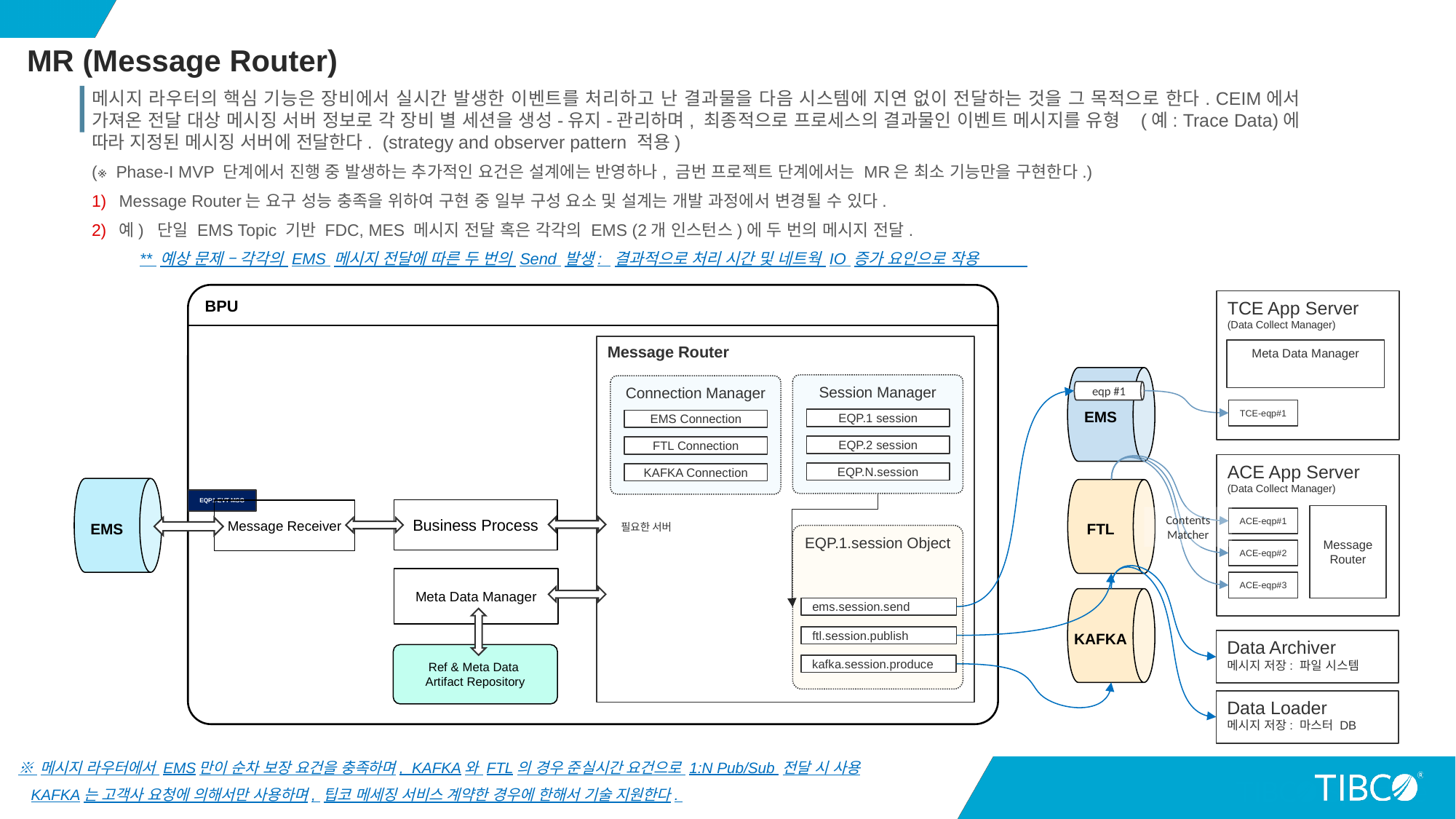

MR (Message Router)
메시지 라우터의 핵심 기능은 장비에서 실시간 발생한 이벤트를 처리하고 난 결과물을 다음 시스템에 지연 없이 전달하는 것을 그 목적으로 한다. CEIM에서 가져온 전달 대상 메시징 서버 정보로 각 장비 별 세션을 생성-유지-관리하며, 최종적으로 프로세스의 결과물인 이벤트 메시지를 유형   (예: Trace Data)에 따라 지정된 메시징 서버에 전달한다.  (strategy and observer pattern 적용)
(※ Phase-I MVP 단계에서 진행 중 발생하는 추가적인 요건은 설계에는 반영하나, 금번 프로젝트 단계에서는 MR은 최소 기능만을 구현한다.)
Message Router는 요구 성능 충족을 위하여 구현 중 일부 구성 요소 및 설계는 개발 과정에서 변경될 수 있다.
예)  단일 EMS Topic 기반 FDC, MES 메시지 전달 혹은 각각의 EMS (2개 인스턴스)에 두 번의 메시지 전달.
           ** 예상 문제 – 각각의 EMS 메시지 전달에 따른 두 번의 Send 발생:  결과적으로 처리 시간 및 네트웍 IO 증가 요인으로 작용

BPU
TCE App Server
(Data Collect Manager)
Message Router
Meta Data Manager

EMS
Session Manager
Connection Manager

eqp #1
TCE-eqp#1
EQP.1 session
EMS Connection
EQP.2 session
FTL Connection
ACE App Server
(Data Collect Manager)
EQP.N.session
KAFKA Connection

EMS

FTL
EQP1-EVT MSG

Business Process
Message Receiver
Message
Router
Contents
Matcher
ACE-eqp#1
필요한 서버
EQP.1.session Object
ACE-eqp#2

Meta Data Manager
ACE-eqp#3

KAFKA
ems.session.send

ftl.session.publish
Data Archiver
메시지 저장: 파일 시스템
Ref & Meta Data
Artifact Repository
kafka.session.produce
Data Loader
메시지 저장: 마스터 DB
※ 메시지 라우터에서 EMS만이 순차 보장 요건을 충족하며,  KAFKA와 FTL의 경우 준실시간 요건으로 1:N Pub/Sub 전달 시 사용
   KAFKA는 고객사 요청에 의해서만 사용하며, 팁코 메세징 서비스 계약한 경우에 한해서 기술 지원한다.